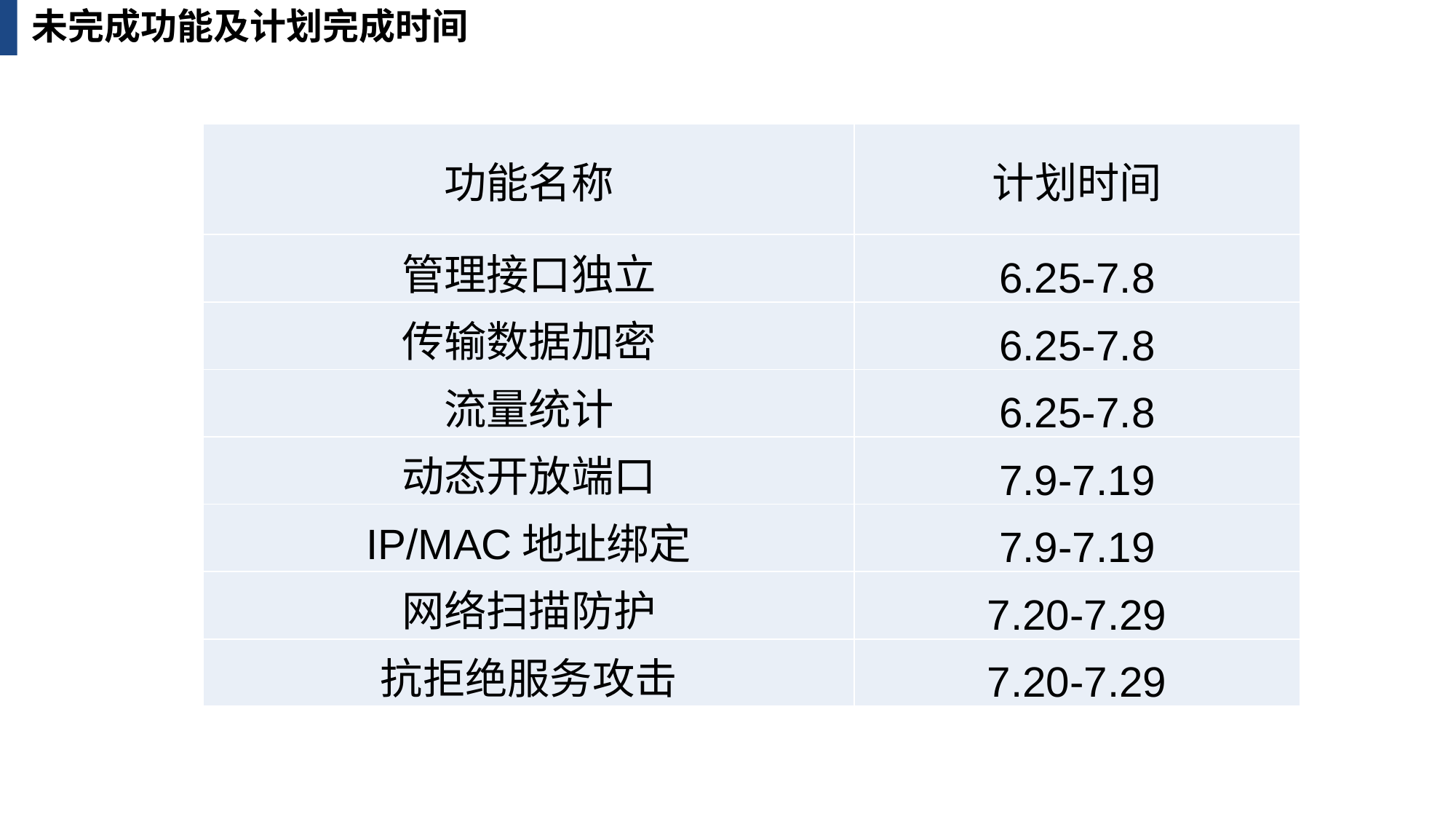

未完成功能及计划完成时间
| 功能名称 | 计划时间 |
| --- | --- |
| 管理接口独立 | 6.25-7.8 |
| 传输数据加密 | 6.25-7.8 |
| 流量统计 | 6.25-7.8 |
| 动态开放端口 | 7.9-7.19 |
| IP/MAC地址绑定 | 7.9-7.19 |
| 网络扫描防护 | 7.20-7.29 |
| 抗拒绝服务攻击 | 7.20-7.29 |